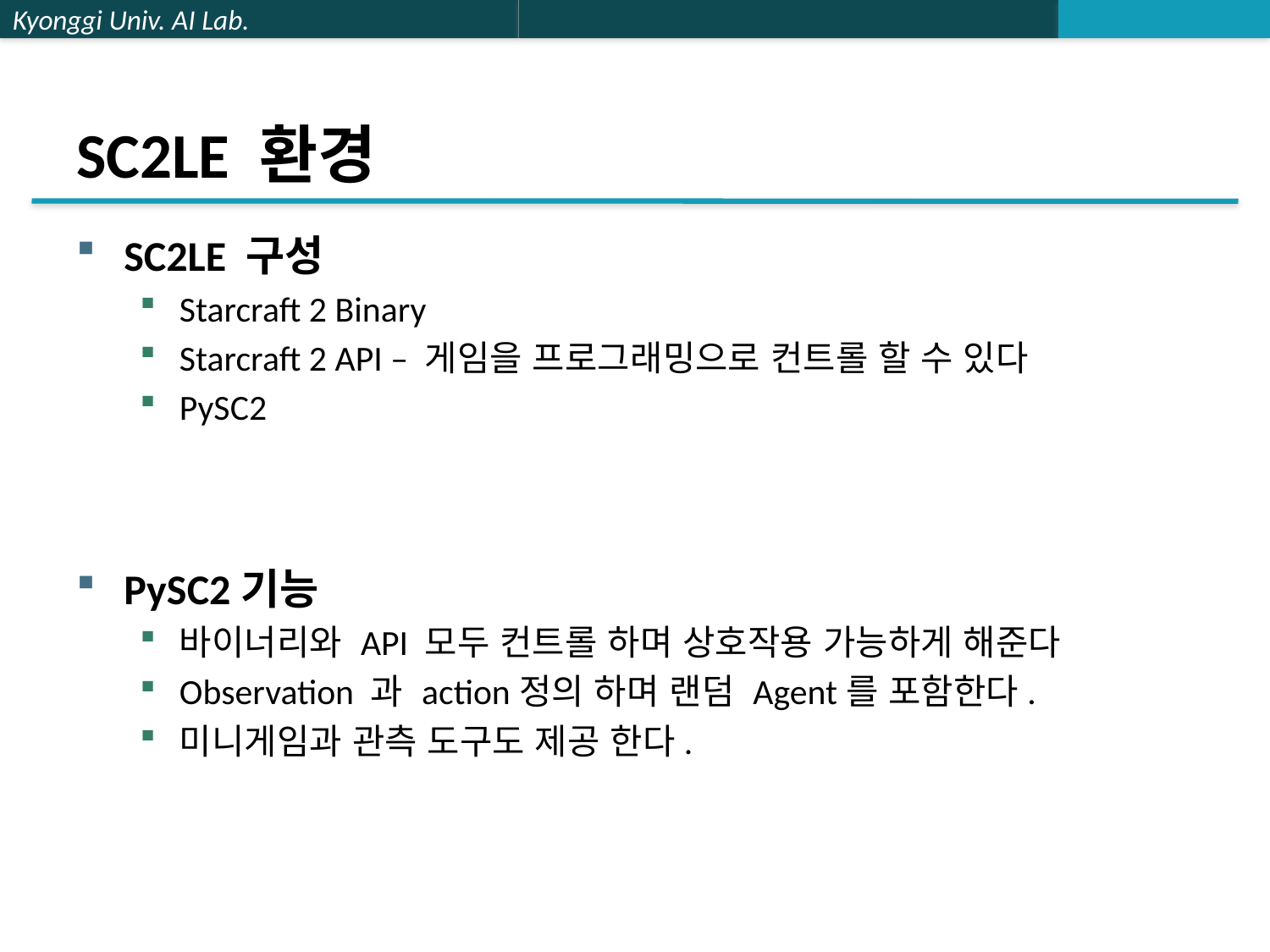

# SC2LE 환경
SC2LE 구성
Starcraft 2 Binary
Starcraft 2 API – 게임을 프로그래밍으로 컨트롤 할 수 있다
PySC2

PySC2기능
바이너리와 API 모두 컨트롤 하며 상호작용 가능하게 해준다
Observation 과 action정의 하며 랜덤 Agent를 포함한다.
미니게임과 관측 도구도 제공 한다.